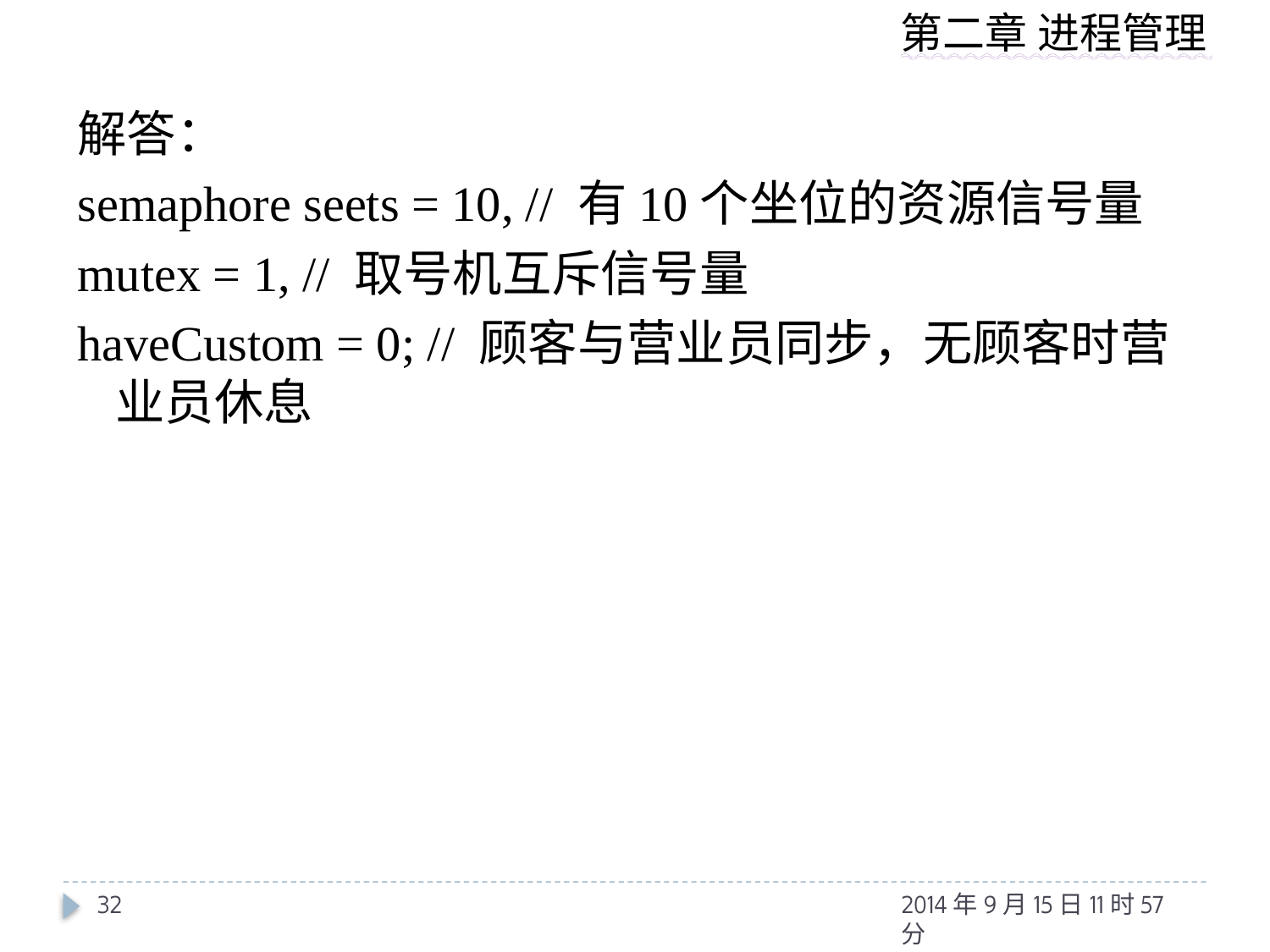

解答：
semaphore seets = 10, // 有10个坐位的资源信号量
mutex = 1, // 取号机互斥信号量
haveCustom = 0; // 顾客与营业员同步，无顾客时营业员休息

32
2014年9月15日11时57分